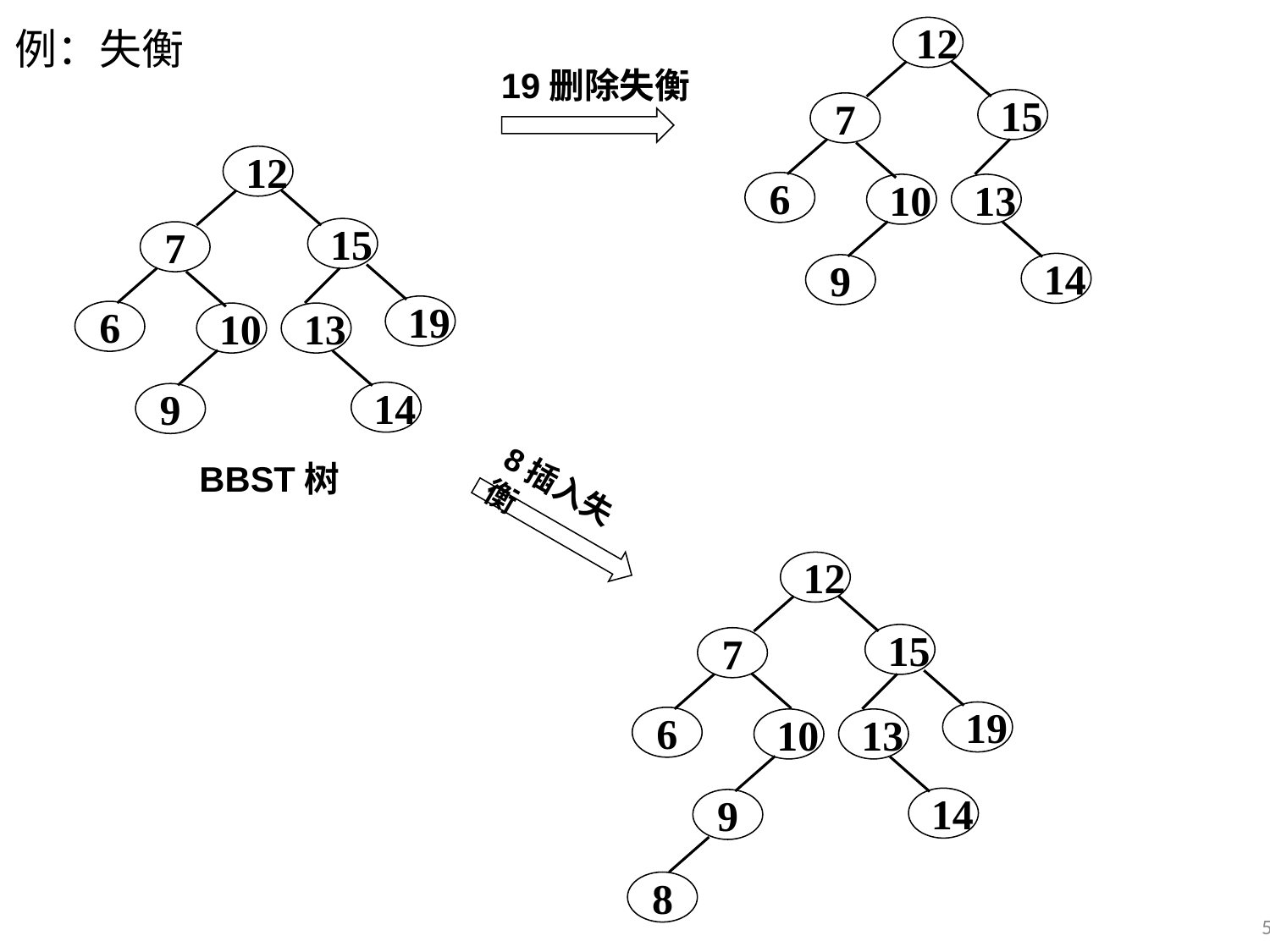

例：失衡
12

15
7

6
10
13

14
9
19删除失衡

12

15
7

19
6
10
13

14
9
BBST树
8插入失衡

12

15
7

19
6
10
13

14
9

8
5